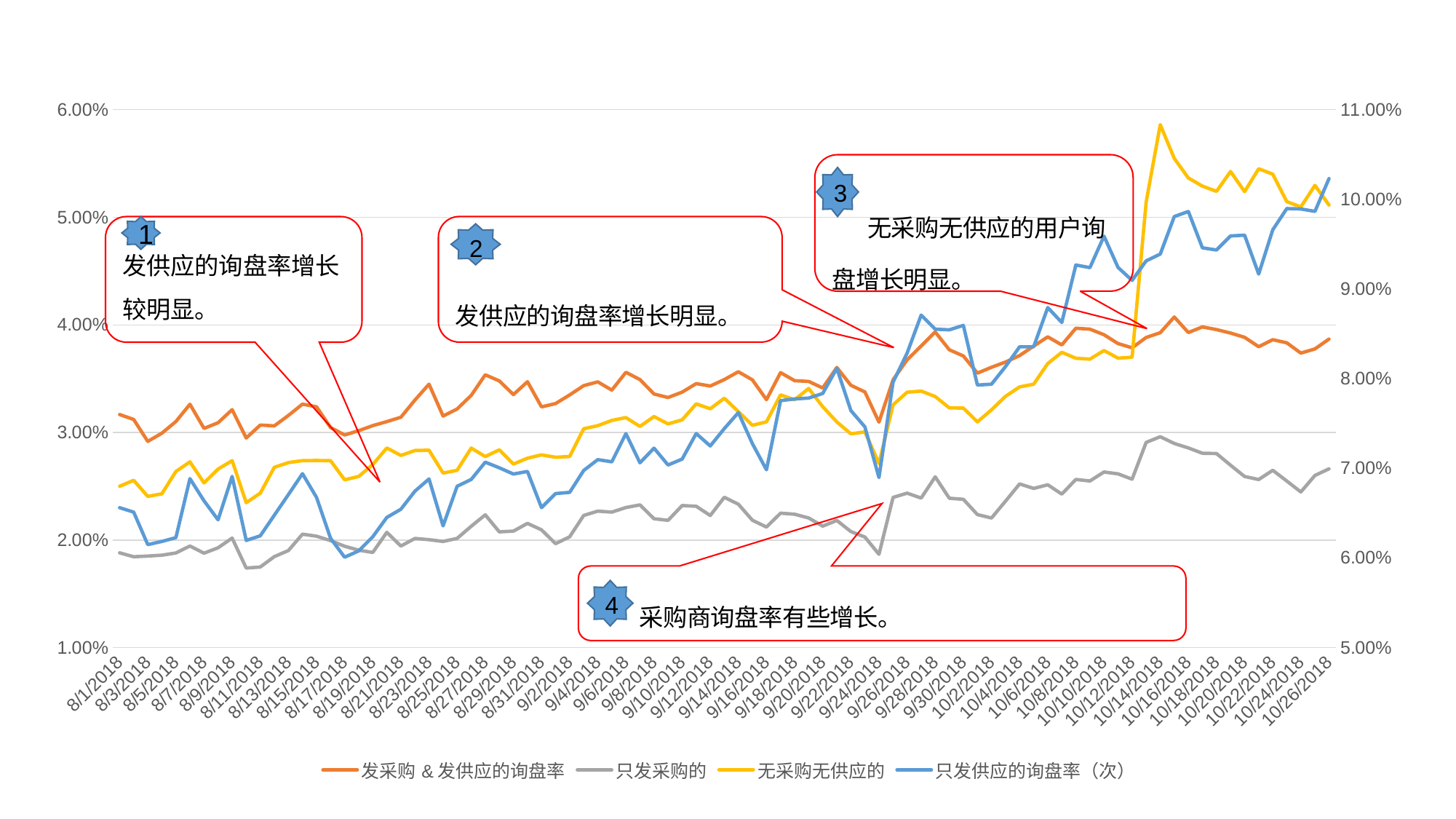

### Chart

| Category | 发采购&发供应的询盘率 | 只发采购的 | 无采购无供应的 | 只发供应的询盘率（次） |
|---|---|---|---|---|
| 43313 | 0.0316676598280412 | 0.01881331403762663 | 0.02499929059901819 | 0.06560540279787747 |
| 43314 | 0.031208752529844837 | 0.018449535095180828 | 0.025547766403660577 | 0.06511600621828528 |
| 43315 | 0.029166194950752858 | 0.018510132457828597 | 0.02405751160421148 | 0.0614881693648817 |
| 43316 | 0.029928668993777507 | 0.018591592047351647 | 0.024298072545151008 | 0.06184550007588405 |
| 43317 | 0.03101490529740213 | 0.018799756009822168 | 0.026369707680998482 | 0.062264416535026665 |
| 43318 | 0.03262304921968787 | 0.019447779111644657 | 0.027265906362545018 | 0.06884753901560624 |
| 43319 | 0.0303779773106081 | 0.01877789128447766 | 0.025310500564546482 | 0.06637453626539061 |
| 43320 | 0.030903362883727744 | 0.0192834639900359 | 0.02659535497106015 | 0.06425379148655579 |
| 43321 | 0.03211962816667162 | 0.020180570817617535 | 0.027382614118974784 | 0.06909506697157791 |
| 43322 | 0.029481351516601535 | 0.01739904830262913 | 0.02347342956641944 | 0.06195337214557248 |
| 43323 | 0.030689747153547012 | 0.01749287509300987 | 0.024358056409608447 | 0.06247455390360668 |
| 43324 | 0.030613373792929055 | 0.01845969054731086 | 0.02675706857585384 | 0.06476696221136978 |
| 43325 | 0.03158002068433089 | 0.019023757847664274 | 0.02719552519264104 | 0.06706384466358829 |
| 43326 | 0.03263494916587092 | 0.02054429028815368 | 0.027383025332809077 | 0.06939841599730383 |
| 43327 | 0.032388724703340886 | 0.020357341094225836 | 0.02739315021227441 | 0.06675767713287029 |
| 43328 | 0.03045639941647563 | 0.01994700646044836 | 0.027375033493107864 | 0.06219297984459198 |
| 43329 | 0.029765655013446024 | 0.01942374183634268 | 0.025601229350749134 | 0.060084517864003074 |
| 43330 | 0.03016450490351155 | 0.019060423916482126 | 0.02590952230306865 | 0.06078772540335337 |
| 43331 | 0.030637177127625818 | 0.01884876562797487 | 0.027019737259630642 | 0.062369105794250174 |
| 43332 | 0.0310098667757923 | 0.020718713530062594 | 0.028554540080934842 | 0.06452052925930978 |
| 43333 | 0.03141627985961734 | 0.019444129967168572 | 0.02786425902864259 | 0.06543643156345523 |
| 43334 | 0.033016186458426834 | 0.020150794363163093 | 0.028318822367830537 | 0.0674535499506328 |
| 43335 | 0.03448851141275499 | 0.02003488283915978 | 0.028346098430272238 | 0.06881019185561538 |
| 43336 | 0.03152976173771504 | 0.019869222350068758 | 0.02622568966968821 | 0.06357870513288244 |
| 43337 | 0.03218501429501514 | 0.02015455600532171 | 0.026481161717666374 | 0.06799331955727914 |
| 43338 | 0.03344553243574051 | 0.021282129742962057 | 0.028549571603427172 | 0.06875764993880049 |
| 43339 | 0.035357981220657274 | 0.022344483568075117 | 0.027758215962441313 | 0.07068661971830986 |
| 43340 | 0.03479075020806087 | 0.02076150279396029 | 0.02838544762810605 | 0.07005706812507431 |
| 43341 | 0.03352052646392623 | 0.02082802803876104 | 0.0270603530310544 | 0.06935974588197451 |
| 43342 | 0.03471831777802766 | 0.021547846620937817 | 0.027605982233217138 | 0.06964747554256157 |
| 43343 | 0.03237931665563893 | 0.020948010079822055 | 0.027916602142666086 | 0.06561738910084046 |
| 43344 | 0.032687224669603526 | 0.019662261380323055 | 0.027694566813509545 | 0.0671806167400881 |
| 43345 | 0.03348971703402083 | 0.020300374730754477 | 0.027765483461685992 | 0.06731875719217491 |
| 43346 | 0.034353529044347283 | 0.02228720685934927 | 0.030350349213559707 | 0.06975753790244733 |
| 43347 | 0.03470504876490039 | 0.02268748784350774 | 0.030634360499041374 | 0.07096612853927589 |
| 43348 | 0.03393846950032005 | 0.022593868740381603 | 0.031119343020959592 | 0.0707233034169992 |
| 43349 | 0.03559030188574444 | 0.023023301024800734 | 0.03138278668036771 | 0.07387452439803371 |
| 43350 | 0.0349143241124426 | 0.023266883189606898 | 0.03056053309441147 | 0.07061261059469146 |
| 43351 | 0.03357820412238785 | 0.021981313743670208 | 0.03148134940446473 | 0.07224876970258898 |
| 43352 | 0.03325012186295218 | 0.021831932524852656 | 0.030798091552312442 | 0.07037031566197433 |
| 43353 | 0.033747605933091944 | 0.023206721561281122 | 0.03117529462750416 | 0.0710321399113671 |
| 43354 | 0.03454147069906354 | 0.023139296330928222 | 0.032657390479114624 | 0.07388385692155248 |
| 43355 | 0.03431821857982423 | 0.022281231466005285 | 0.032201973364964685 | 0.0724915080606028 |
| 43356 | 0.03491504921097487 | 0.02397316764722054 | 0.03318304283279266 | 0.0744350360147358 |
| 43357 | 0.035643455266637286 | 0.023330762450418686 | 0.0319386293521375 | 0.07621749669457911 |
| 43358 | 0.03488697033430895 | 0.021841126031386507 | 0.0306658234178053 | 0.07274492212204557 |
| 43359 | 0.03305106262227997 | 0.021207640724644174 | 0.03099003838284272 | 0.06983586480875786 |
| 43360 | 0.03556160124368442 | 0.022500138804064183 | 0.03349342068735773 | 0.0775498306590417 |
| 43361 | 0.03481278264246433 | 0.022398436619188996 | 0.03303393588635424 | 0.07774311949590991 |
| 43362 | 0.03474271940181031 | 0.0220508658008658 | 0.03409090909090909 | 0.07783598976780795 |
| 43363 | 0.03413895374518836 | 0.021291096106518585 | 0.032397299173345113 | 0.07834921436233988 |
| 43364 | 0.03603700516351119 | 0.021823902753872634 | 0.03098106712564544 | 0.08115049483648881 |
| 43365 | 0.03438906094781745 | 0.02078828960439432 | 0.029874948869280663 | 0.07644772979606147 |
| 43366 | 0.03376431362491136 | 0.020276692364558032 | 0.030052954754612796 | 0.07461943484754764 |
| 43367 | 0.030957236388169093 | 0.018675539336696363 | 0.027108664652938562 | 0.06896763213174074 |
| 43368 | 0.034897505227965954 | 0.02396206561263769 | 0.032566564993273574 | 0.07961159875860783 |
| 43369 | 0.03675063464167155 | 0.024357221896764956 | 0.03374340949033392 | 0.08284840200481677 |
| 43370 | 0.03803613700498856 | 0.02389964023485041 | 0.03385002206737906 | 0.0870925893728852 |
| 43371 | 0.039337474120082816 | 0.025873151192844286 | 0.033342805721322345 | 0.08552213155793718 |
| 43372 | 0.037684399967278376 | 0.02388678319199411 | 0.03228533253347149 | 0.08544433234259537 |
| 43373 | 0.03710889779962345 | 0.023785912416102558 | 0.03226548240129924 | 0.08594547205334943 |
| 43374 | 0.03551570643306351 | 0.022367608154989147 | 0.03098515690591981 | 0.07928461672501465 |
| 43375 | 0.036056788266265516 | 0.022047762316660398 | 0.03210793531402783 | 0.07938448038109565 |
| 43376 | 0.036547830794215454 | 0.023617662980434613 | 0.03336168896450391 | 0.08135488361302297 |
| 43377 | 0.037148809706179724 | 0.025215233309844053 | 0.03423818131682956 | 0.08355035387113575 |
| 43378 | 0.03802532024870777 | 0.02479586485879092 | 0.03448947486703124 | 0.08355682073563563 |
| 43379 | 0.03888929699551899 | 0.025137735987658855 | 0.03640637625798869 | 0.08793065452141335 |
| 43380 | 0.03813764114881589 | 0.024268076568198127 | 0.03744928894682113 | 0.08626371212232165 |
| 43381 | 0.03968748377718943 | 0.025632040699787157 | 0.036897160359237915 | 0.092677672221357 |
| 43382 | 0.039603449831762685 | 0.025486985780401965 | 0.03681883226546687 | 0.09238226611146205 |
| 43383 | 0.03908196022538063 | 0.02632104751375328 | 0.03761671972613323 | 0.09589333049165479 |
| 43384 | 0.038259646084744844 | 0.026151306888900914 | 0.036906759023756695 | 0.09240218626549056 |
| 43385 | 0.03786722369513403 | 0.025655445756674968 | 0.036996866714871054 | 0.09095899949117592 |
| 43386 | 0.03882639018785239 | 0.029073029954840606 | 0.05141223311867034 | 0.0931379098415413 |
| 43387 | 0.03927246034011663 | 0.029607275396598833 | 0.058602830227152236 | 0.0938923099927953 |
| 43388 | 0.04072951425150921 | 0.028974247943146795 | 0.05546498891973815 | 0.09807942127919712 |
| 43389 | 0.039286720090120075 | 0.028559358918559104 | 0.05364960700478763 | 0.09864563864922297 |
| 43390 | 0.03981171521284646 | 0.028063154924519346 | 0.0528941731758308 | 0.09459130144804853 |
| 43391 | 0.03956265285570421 | 0.028040438916571847 | 0.052405801650514644 | 0.09434875295902487 |
| 43392 | 0.039238351709770844 | 0.026954931151872363 | 0.0542528326812662 | 0.09591738224683705 |
| 43393 | 0.03884234577303884 | 0.025907805904449636 | 0.05238359559554391 | 0.09600216866536719 |
| 43394 | 0.03796977915536614 | 0.025624924848695375 | 0.05450974628919558 | 0.09166455129661051 |
| 43395 | 0.0386224534134502 | 0.026480775676917156 | 0.0540043948404077 | 0.09659958534556605 |
| 43396 | 0.03833113464597024 | 0.02548422493188179 | 0.05144928429644059 | 0.09896558951534355 |
| 43397 | 0.0373791168547416 | 0.02446836244460169 | 0.05096023735925415 | 0.09892865566769704 |
| 43398 | 0.03776447881134755 | 0.02600177229633766 | 0.052962526857572925 | 0.09865378312433994 |
| 43399 | 0.03867884610598103 | 0.026619707793015906 | 0.05113622221669114 | 0.10230977922692087 |
发供应的询盘率增长较明显。
1